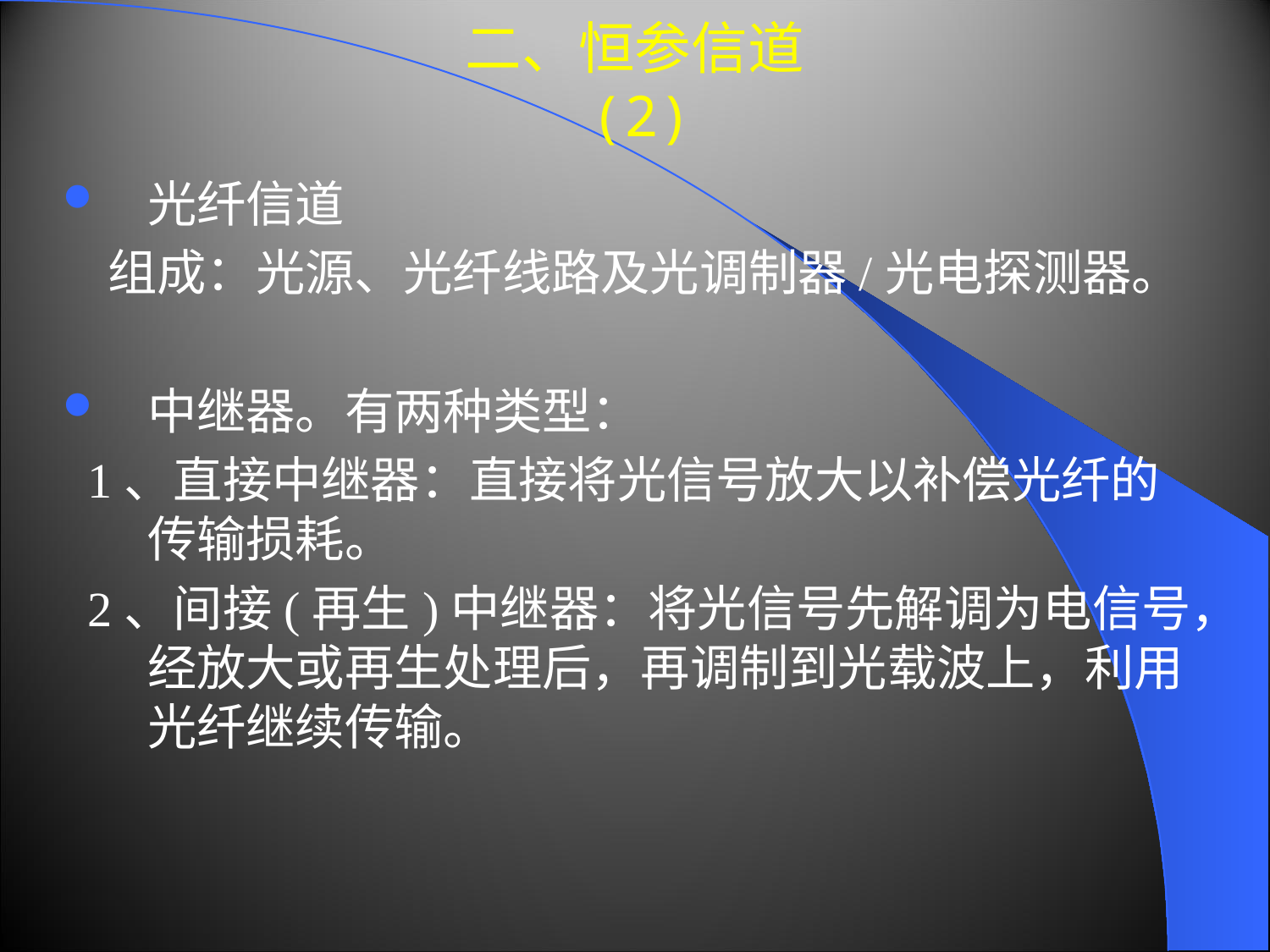

# 二、恒参信道(2)
光纤信道
   组成：光源、光纤线路及光调制器/光电探测器。

中继器。有两种类型：
  1、直接中继器：直接将光信号放大以补偿光纤的传输损耗。
  2、间接(再生)中继器：将光信号先解调为电信号，经放大或再生处理后，再调制到光载波上，利用光纤继续传输。